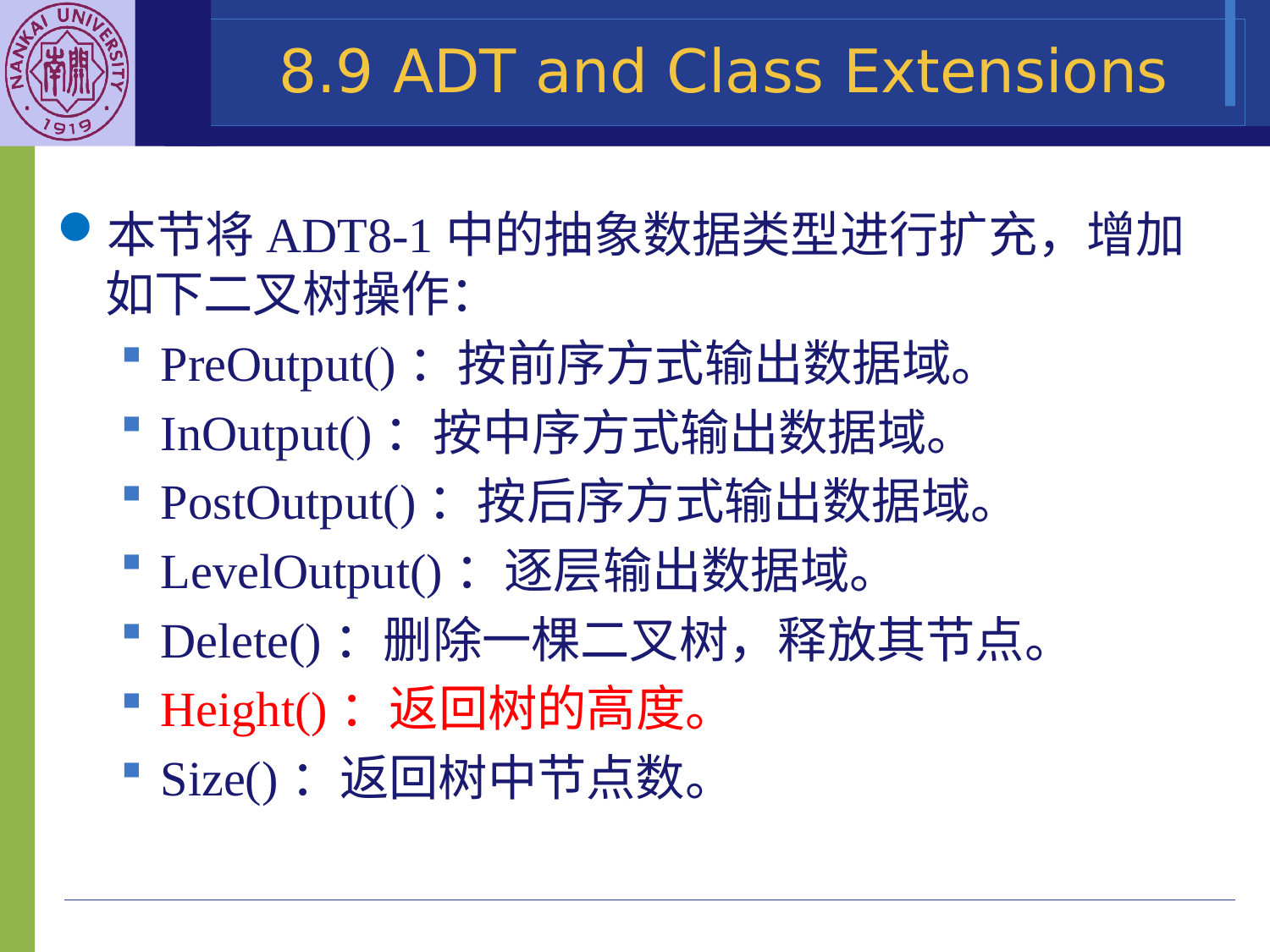

8.9 ADT and Class Extensions
本节将ADT8-1中的抽象数据类型进行扩充，增加如下二叉树操作：
PreOutput()：按前序方式输出数据域。
InOutput()：按中序方式输出数据域。
PostOutput()：按后序方式输出数据域。
LevelOutput()：逐层输出数据域。
Delete()：删除一棵二叉树，释放其节点。
Height()：返回树的高度。
Size()：返回树中节点数。
50